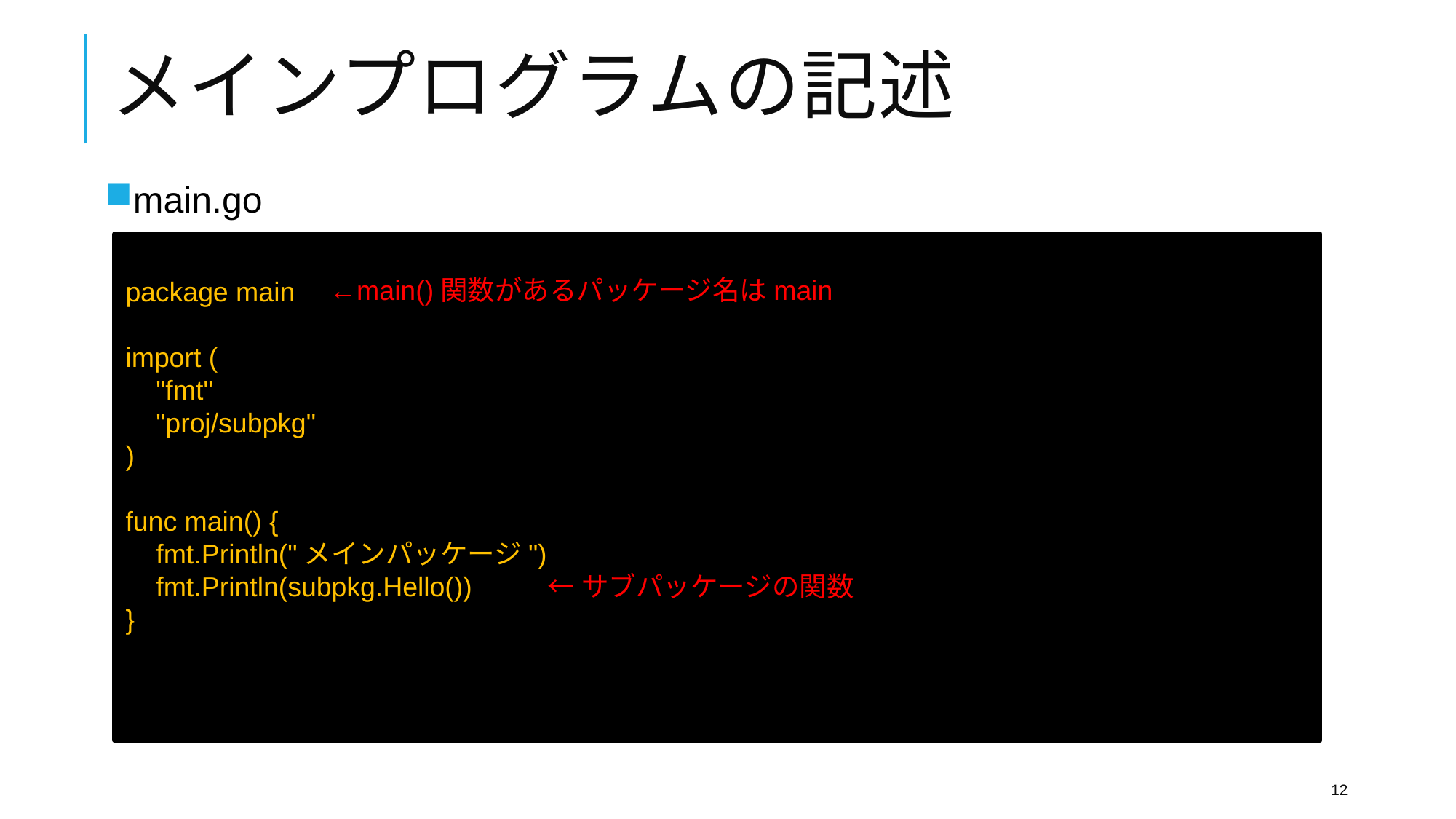

# メインプログラムの記述
main.go

package main
import (
    "fmt"
    "proj/subpkg"
)
func main() {
    fmt.Println("メインパッケージ")
    fmt.Println(subpkg.Hello())
}

←main()関数があるパッケージ名はmain
←サブパッケージの関数
12